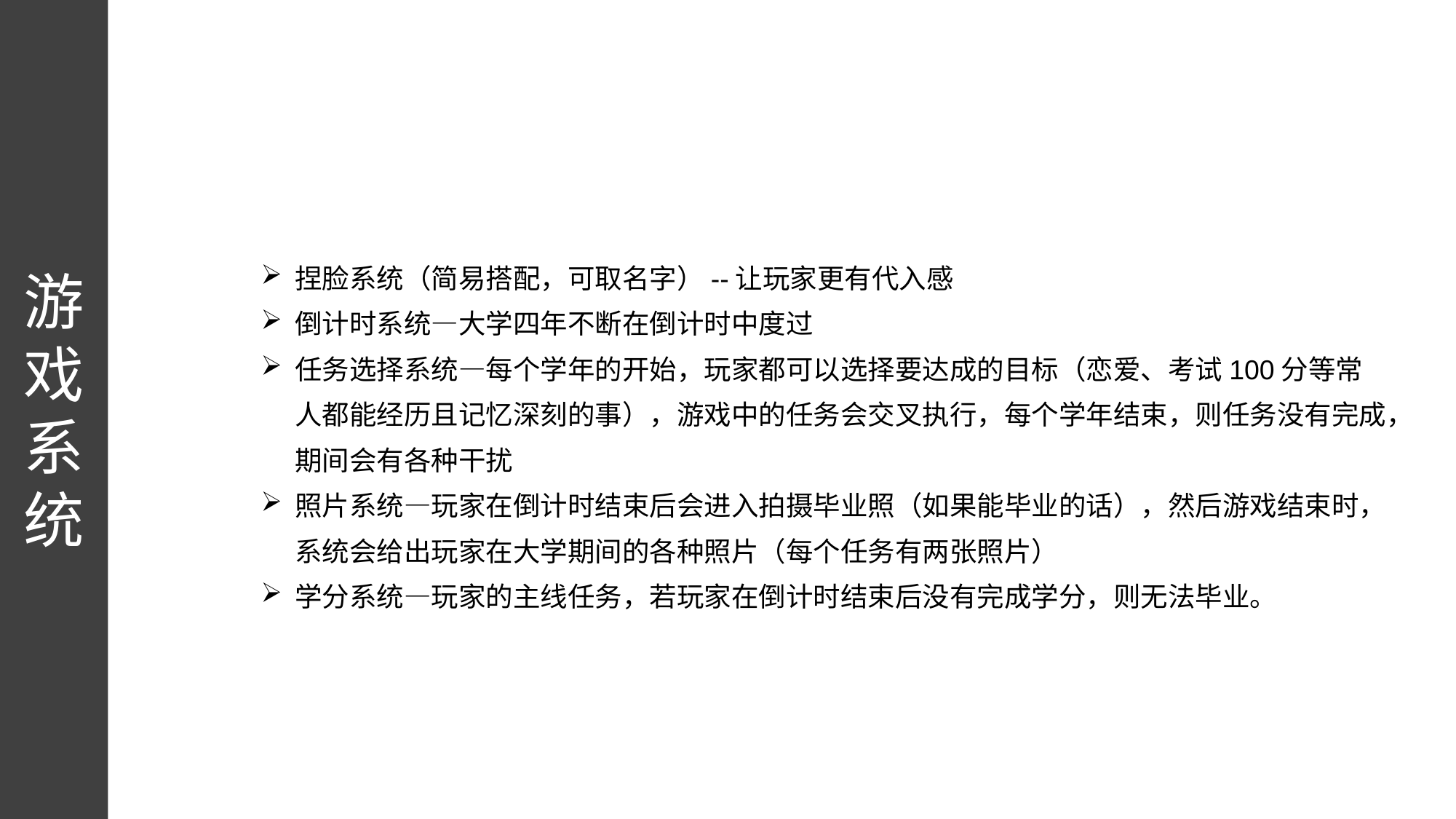

游戏系统
捏脸系统（简易搭配，可取名字）--让玩家更有代入感
倒计时系统—大学四年不断在倒计时中度过
任务选择系统—每个学年的开始，玩家都可以选择要达成的目标（恋爱、考试100分等常人都能经历且记忆深刻的事），游戏中的任务会交叉执行，每个学年结束，则任务没有完成，期间会有各种干扰
照片系统—玩家在倒计时结束后会进入拍摄毕业照（如果能毕业的话），然后游戏结束时，系统会给出玩家在大学期间的各种照片（每个任务有两张照片）
学分系统—玩家的主线任务，若玩家在倒计时结束后没有完成学分，则无法毕业。